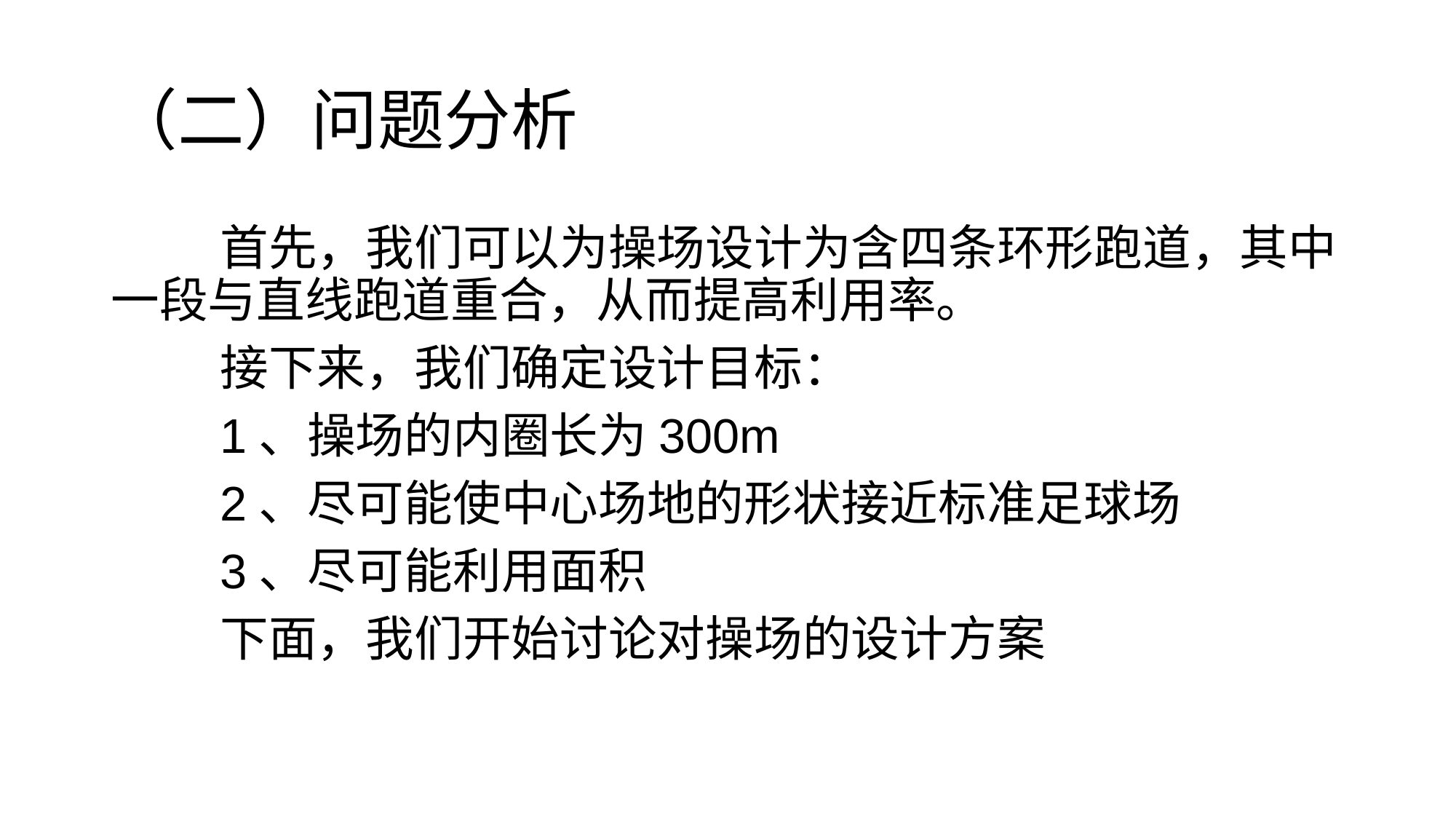

# （二）问题分析
	首先，我们可以为操场设计为含四条环形跑道，其中一段与直线跑道重合，从而提高利用率。
	接下来，我们确定设计目标：
	1、操场的内圈长为300m
	2、尽可能使中心场地的形状接近标准足球场
	3、尽可能利用面积
	下面，我们开始讨论对操场的设计方案